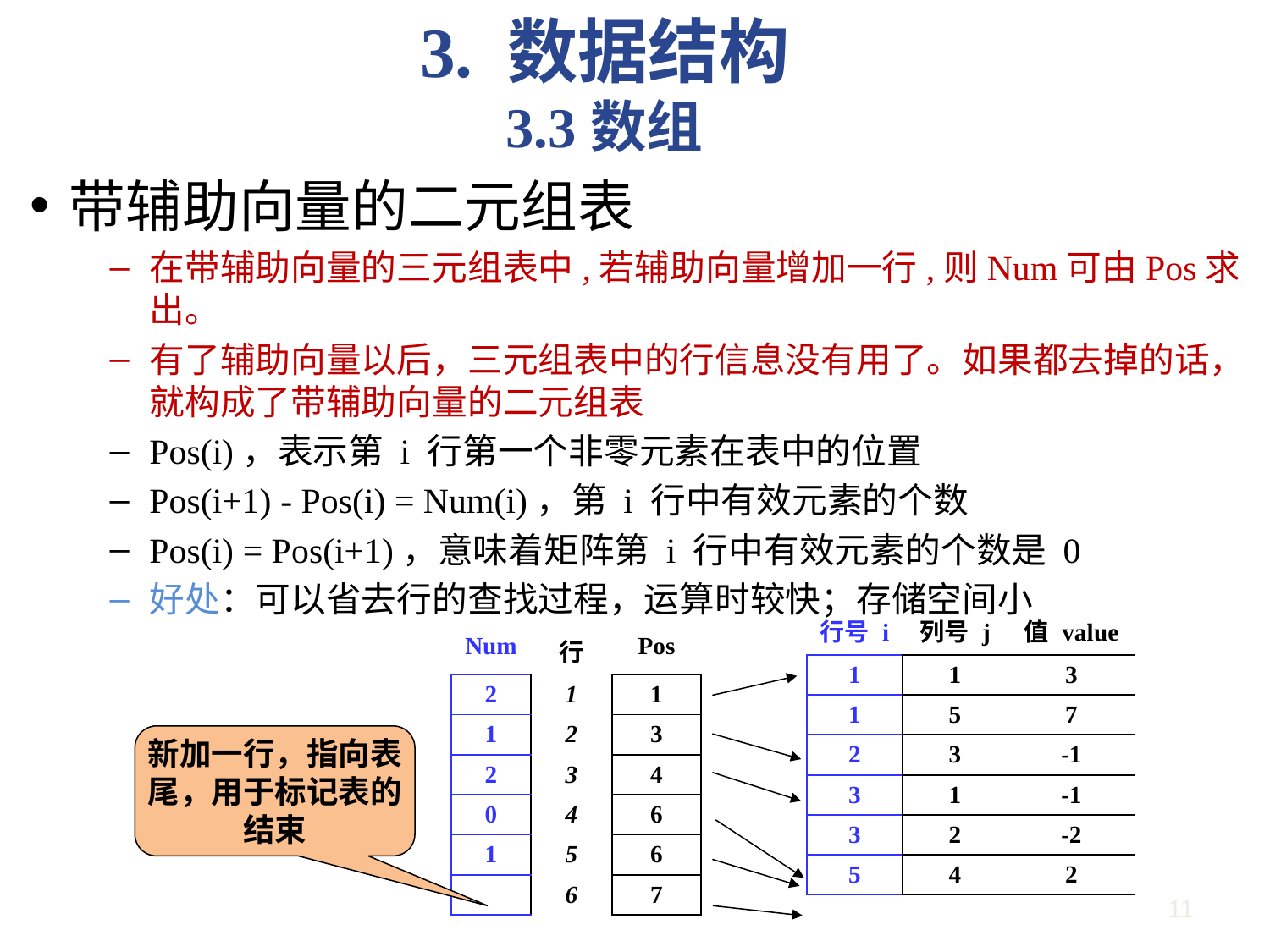

3. 数据结构
3.3数组
带辅助向量的二元组表
在带辅助向量的三元组表中,若辅助向量增加一行,则Num可由Pos求出。
有了辅助向量以后，三元组表中的行信息没有用了。如果都去掉的话，就构成了带辅助向量的二元组表
Pos(i)，表示第 i 行第一个非零元素在表中的位置
Pos(i+1) - Pos(i) = Num(i)，第 i 行中有效元素的个数
Pos(i) = Pos(i+1)，意味着矩阵第 i 行中有效元素的个数是 0
好处：可以省去行的查找过程，运算时较快；存储空间小

|  | 行号 i | 列号 j | 值 value |
| --- | --- | --- | --- |
|  | 1 | 1 | 3 |
|  | 1 | 5 | 7 |
|  | 2 | 3 | -1 |
|  | 3 | 1 | -1 |
|  | 3 | 2 | -2 |
|  | 5 | 4 | 2 |
| Num | 行 | Pos |
| --- | --- | --- |
| 2 | 1 | 1 |
| 1 | 2 | 3 |
| 2 | 3 | 4 |
| 0 | 4 | 6 |
| 1 | 5 | 6 |
|  | 6 | 7 |

新加一行，指向表尾，用于标记表的结束
11